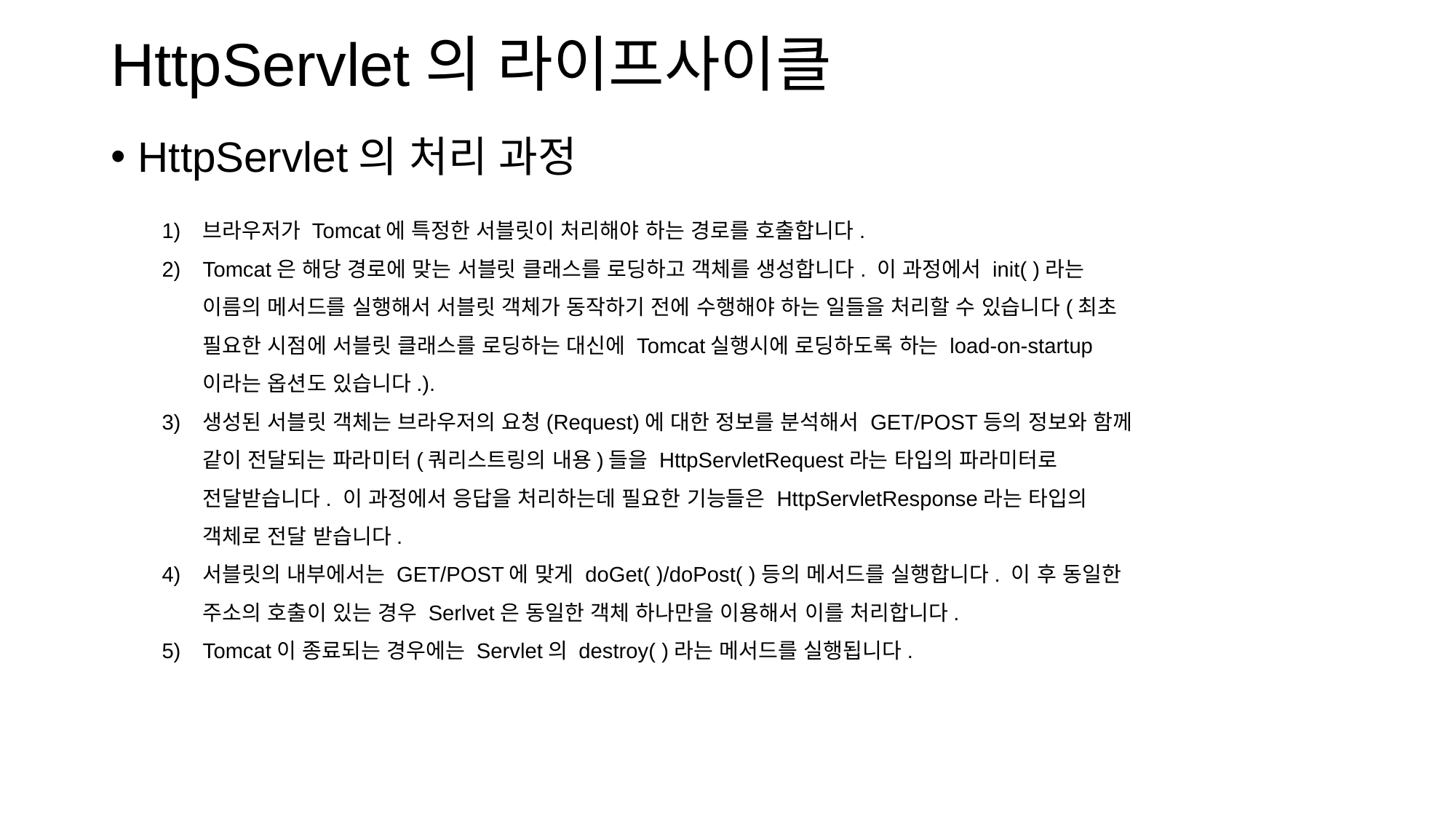

# HttpServlet의 라이프사이클
HttpServlet의 처리 과정
브라우저가 Tomcat에 특정한 서블릿이 처리해야 하는 경로를 호출합니다.
Tomcat은 해당 경로에 맞는 서블릿 클래스를 로딩하고 객체를 생성합니다. 이 과정에서 init( )라는 이름의 메서드를 실행해서 서블릿 객체가 동작하기 전에 수행해야 하는 일들을 처리할 수 있습니다(최초 필요한 시점에 서블릿 클래스를 로딩하는 대신에 Tomcat실행시에 로딩하도록 하는 load-on-startup이라는 옵션도 있습니다.).
생성된 서블릿 객체는 브라우저의 요청(Request)에 대한 정보를 분석해서 GET/POST등의 정보와 함께 같이 전달되는 파라미터(쿼리스트링의 내용)들을 HttpServletRequest라는 타입의 파라미터로 전달받습니다. 이 과정에서 응답을 처리하는데 필요한 기능들은 HttpServletResponse라는 타입의 객체로 전달 받습니다.
서블릿의 내부에서는 GET/POST에 맞게 doGet( )/doPost( )등의 메서드를 실행합니다. 이 후 동일한 주소의 호출이 있는 경우 Serlvet은 동일한 객체 하나만을 이용해서 이를 처리합니다.
Tomcat이 종료되는 경우에는 Servlet의 destroy( )라는 메서드를 실행됩니다.